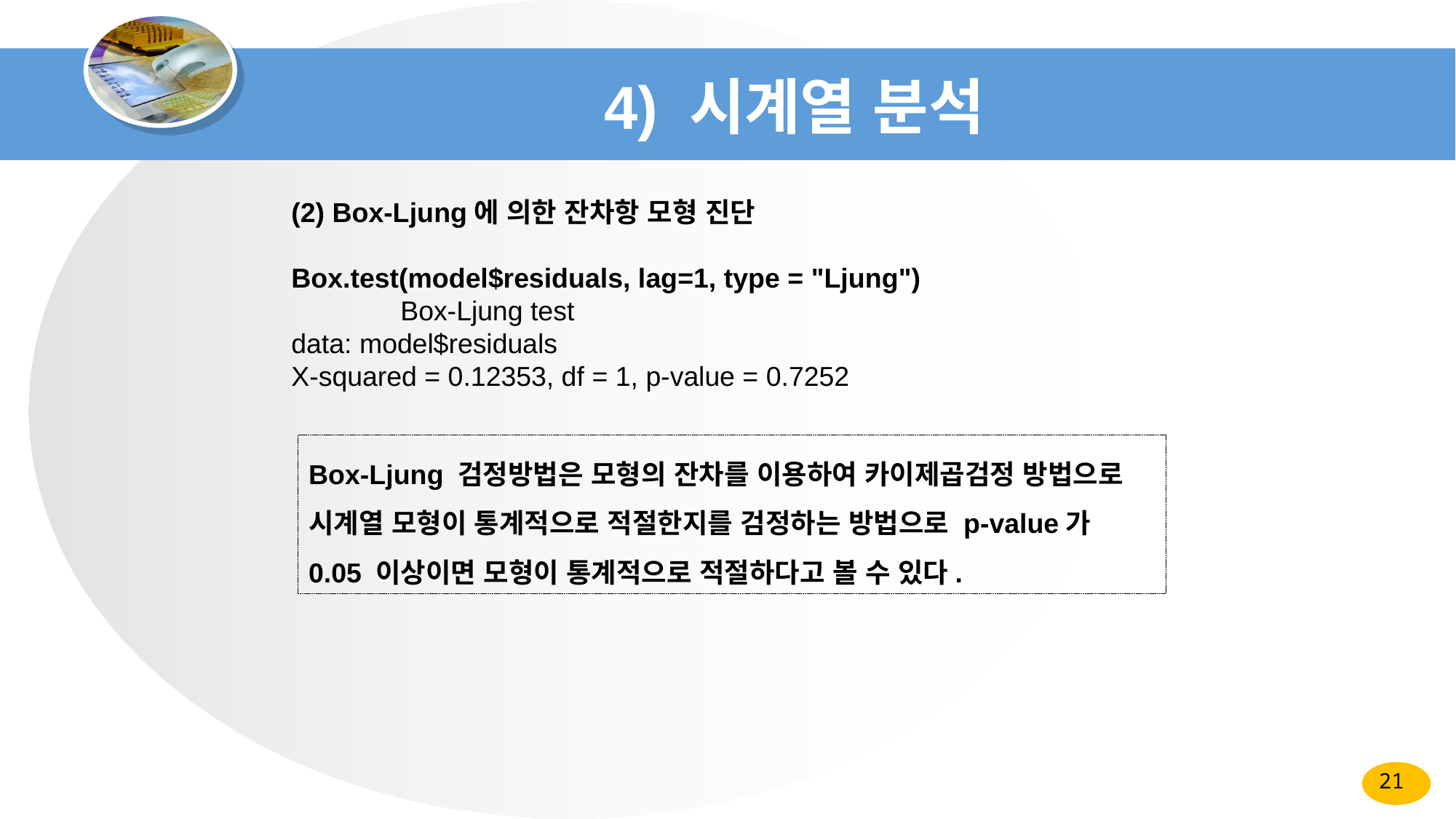

# 4) 시계열 분석
(2) Box-Ljung에 의한 잔차항 모형 진단

Box.test(model$residuals, lag=1, type = "Ljung")
	Box-Ljung test
data: model$residuals
X-squared = 0.12353, df = 1, p-value = 0.7252
Box-Ljung 검정방법은 모형의 잔차를 이용하여 카이제곱검정 방법으로 시계열 모형이 통계적으로 적절한지를 검정하는 방법으로 p-value가 0.05 이상이면 모형이 통계적으로 적절하다고 볼 수 있다.
21